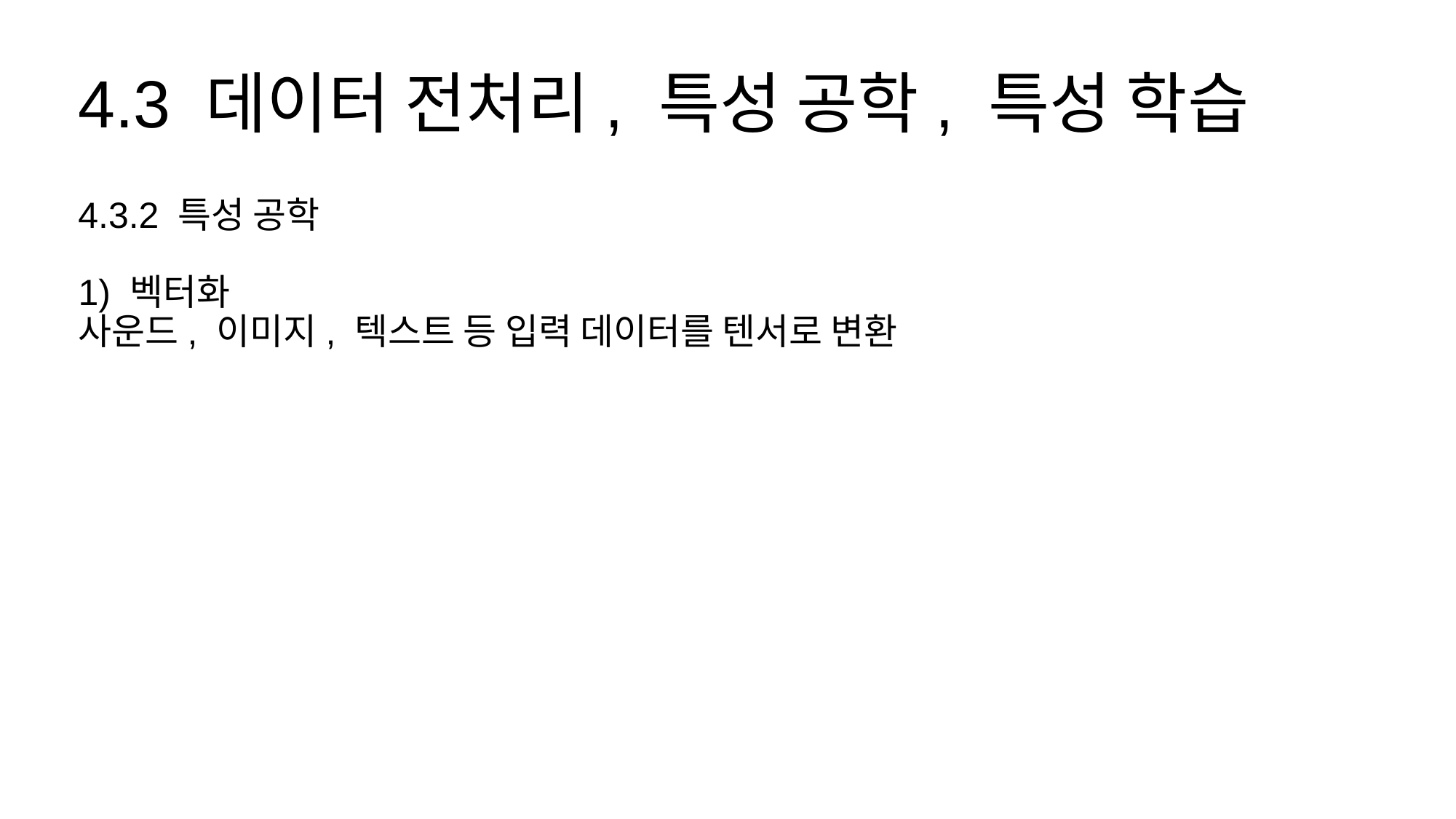

# 4.3 데이터 전처리, 특성 공학, 특성 학습
4.3.2 특성 공학
1) 벡터화
사운드, 이미지, 텍스트 등 입력 데이터를 텐서로 변환